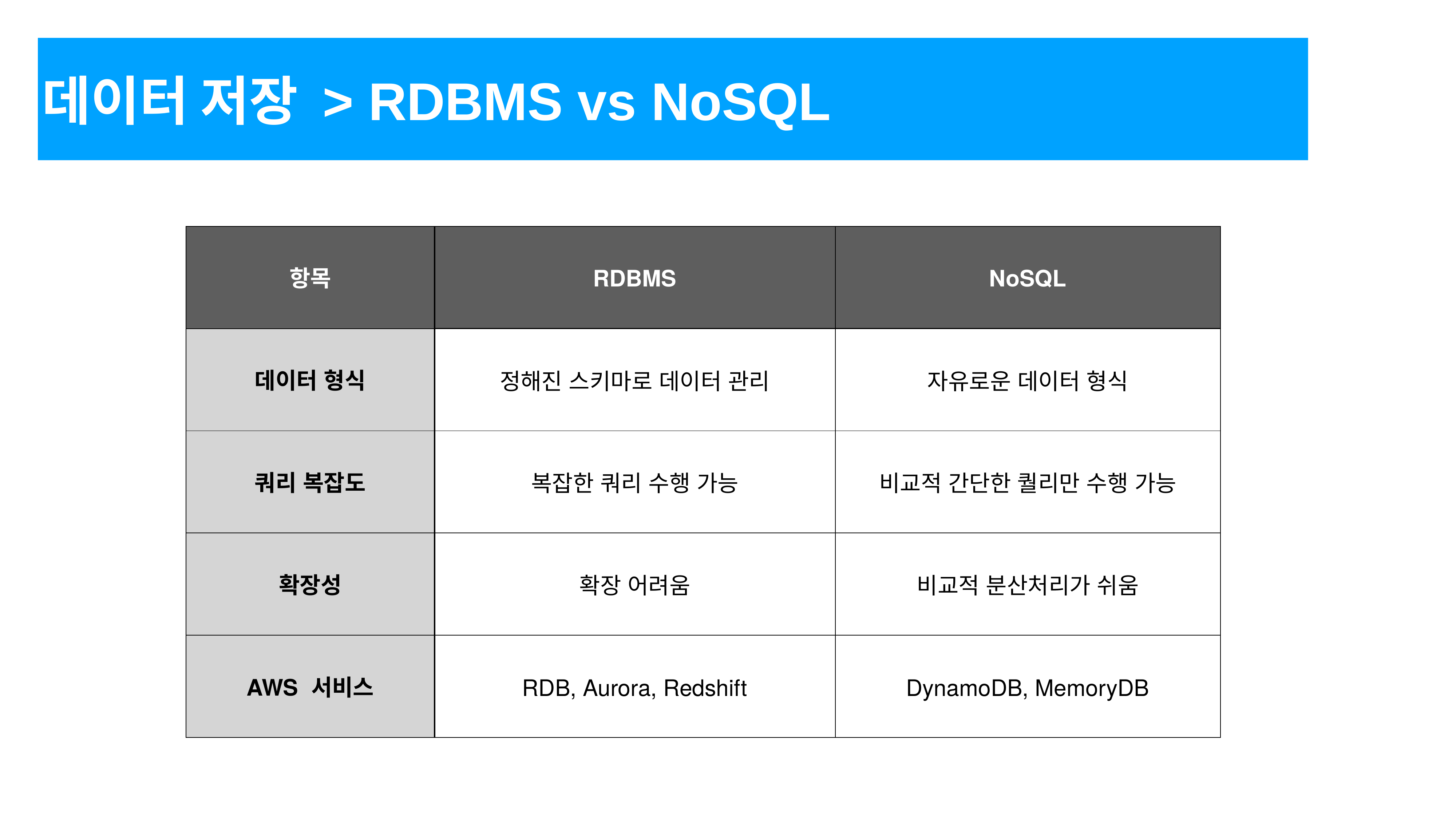

데이터 저장 > RDBMS vs NoSQL
| 항목 | RDBMS | NoSQL |
| --- | --- | --- |
| 데이터 형식 | 정해진 스키마로 데이터 관리 | 자유로운 데이터 형식 |
| 쿼리 복잡도 | 복잡한 쿼리 수행 가능 | 비교적 간단한 퀄리만 수행 가능 |
| 확장성 | 확장 어려움 | 비교적 분산처리가 쉬움 |
| AWS 서비스 | RDB, Aurora, Redshift | DynamoDB, MemoryDB |